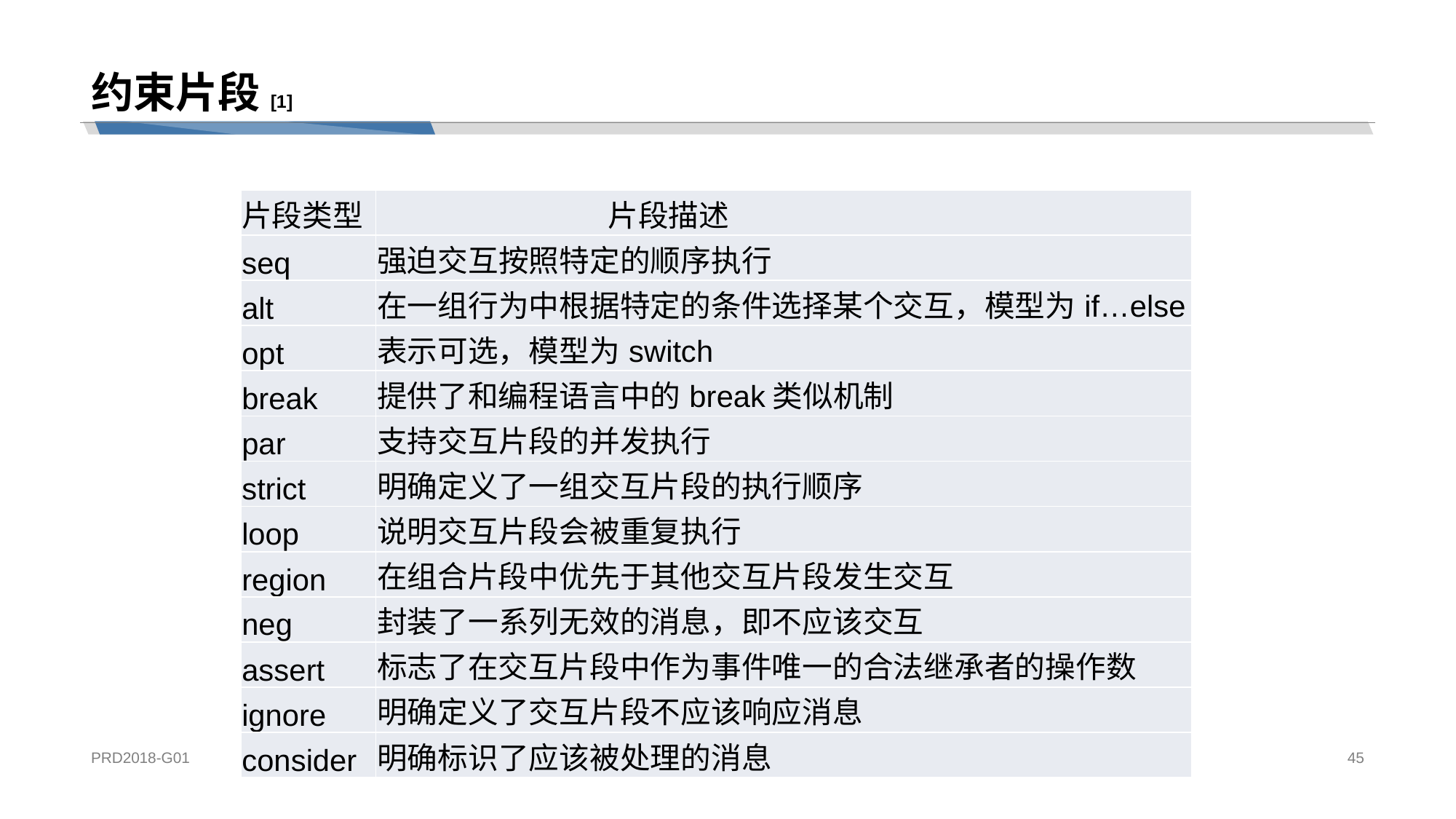

# 约束片段[1]
| 片段类型 | 片段描述 |
| --- | --- |
| seq | 强迫交互按照特定的顺序执行 |
| alt | 在一组行为中根据特定的条件选择某个交互，模型为if…else |
| opt | 表示可选，模型为switch |
| break | 提供了和编程语言中的break类似机制 |
| par | 支持交互片段的并发执行 |
| strict | 明确定义了一组交互片段的执行顺序 |
| loop | 说明交互片段会被重复执行 |
| region | 在组合片段中优先于其他交互片段发生交互 |
| neg | 封装了一系列无效的消息，即不应该交互 |
| assert | 标志了在交互片段中作为事件唯一的合法继承者的操作数 |
| ignore | 明确定义了交互片段不应该响应消息 |
| consider | 明确标识了应该被处理的消息 |
PRD2018-G01
45